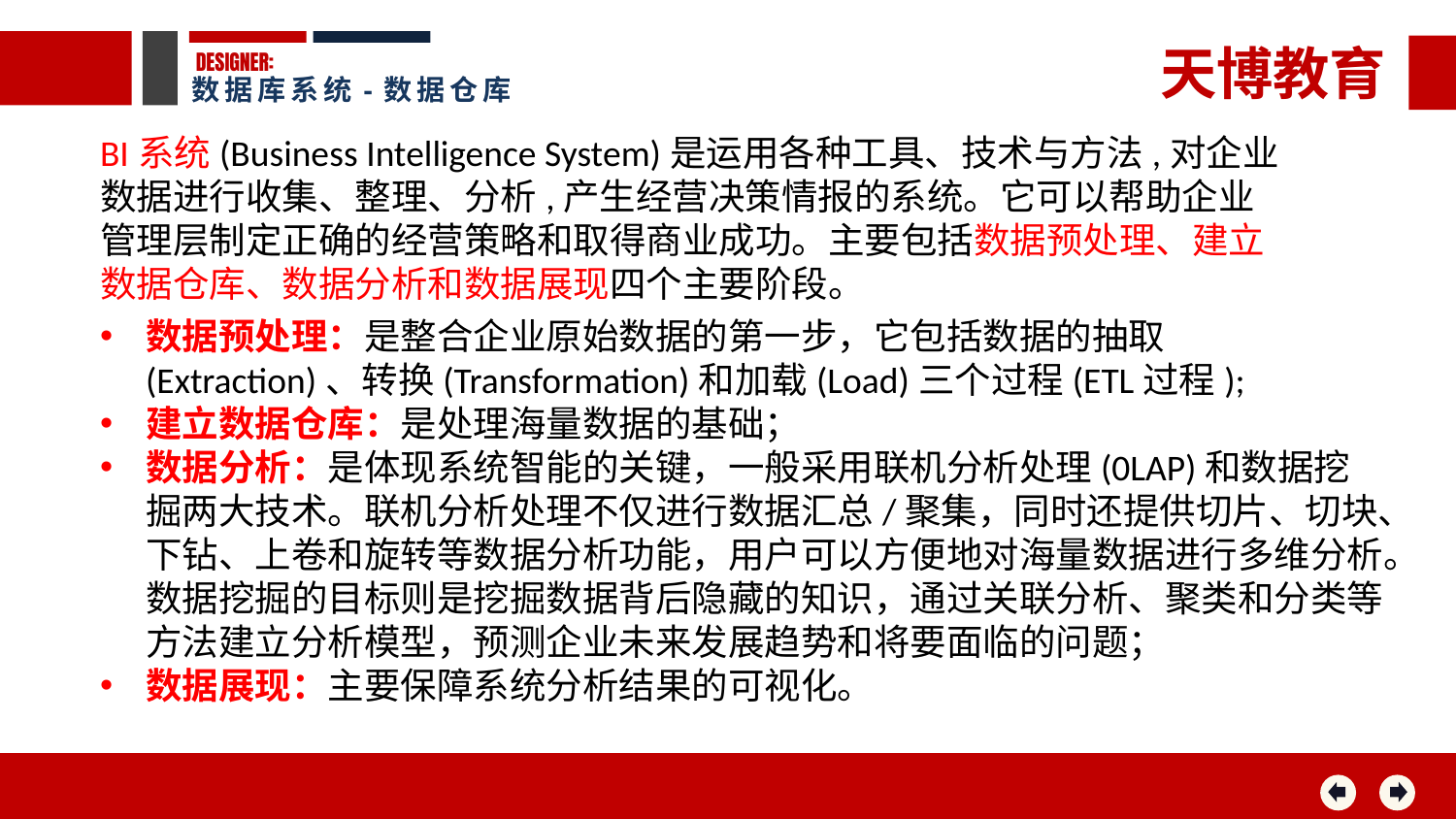

天博教育
DESIGNER:
数据库系统-数据仓库
BI系统(Business Intelligence System)是运用各种工具、技术与方法,对企业数据进行收集、整理、分析,产生经营决策情报的系统。它可以帮助企业管理层制定正确的经营策略和取得商业成功。主要包括数据预处理、建立数据仓库、数据分析和数据展现四个主要阶段。
数据预处理：是整合企业原始数据的第一步，它包括数据的抽取(Extraction)、转换(Transformation)和加载(Load)三个过程(ETL过程);
建立数据仓库：是处理海量数据的基础；
数据分析：是体现系统智能的关键，一般采用联机分析处理(0LAP)和数据挖掘两大技术。联机分析处理不仅进行数据汇总/聚集，同时还提供切片、切块、下钻、上卷和旋转等数据分析功能，用户可以方便地对海量数据进行多维分析。数据挖掘的目标则是挖掘数据背后隐藏的知识，通过关联分析、聚类和分类等方法建立分析模型，预测企业未来发展趋势和将要面临的问题；
数据展现：主要保障系统分析结果的可视化。